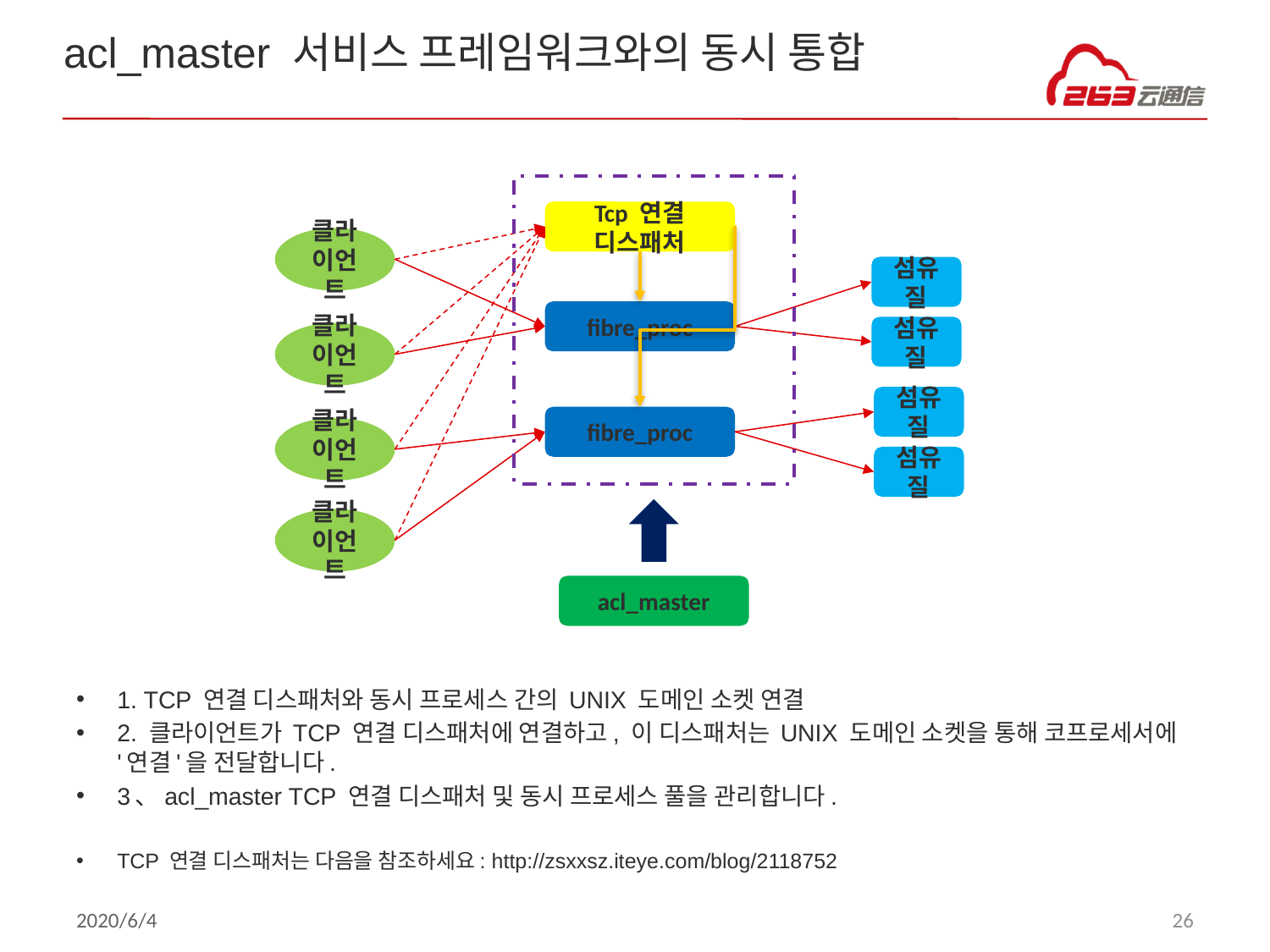

# acl_master 서비스 프레임워크와의 동시 통합

Tcp 연결 디스패처
클라이언트
섬유질
fibre_proc
섬유질
클라이언트
섬유질
fibre_proc
클라이언트
섬유질

클라이언트
acl_master
1. TCP 연결 디스패처와 동시 프로세스 간의 UNIX 도메인 소켓 연결
2. 클라이언트가 TCP 연결 디스패처에 연결하고, 이 디스패처는 UNIX 도메인 소켓을 통해 코프로세서에 '연결'을 전달합니다.
3、acl_master TCP 연결 디스패처 및 동시 프로세스 풀을 관리합니다.

TCP 연결 디스패처는 다음을 참조하세요: http://zsxxsz.iteye.com/blog/2118752